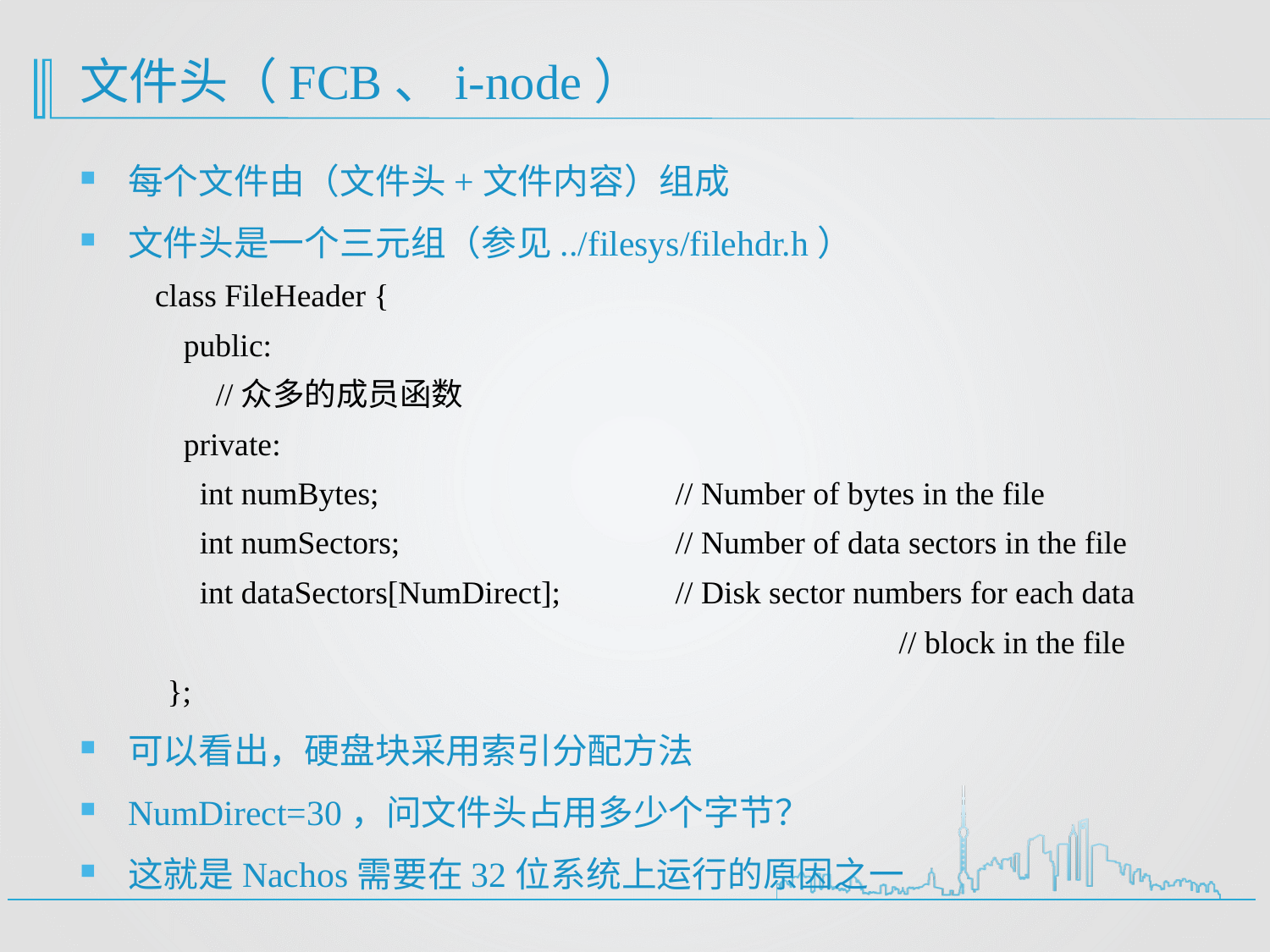

# 文件头（FCB、i-node）
每个文件由（文件头+文件内容）组成
文件头是一个三元组（参见../filesys/filehdr.h）
class FileHeader {
  public:
      //众多的成员函数
  private:
    int numBytes;			// Number of bytes in the file
    int numSectors;			// Number of data sectors in the file
    int dataSectors[NumDirect];	// Disk sector numbers for each data
					            // block in the file
};
可以看出，硬盘块采用索引分配方法
NumDirect=30，问文件头占用多少个字节？
这就是Nachos需要在32位系统上运行的原因之一